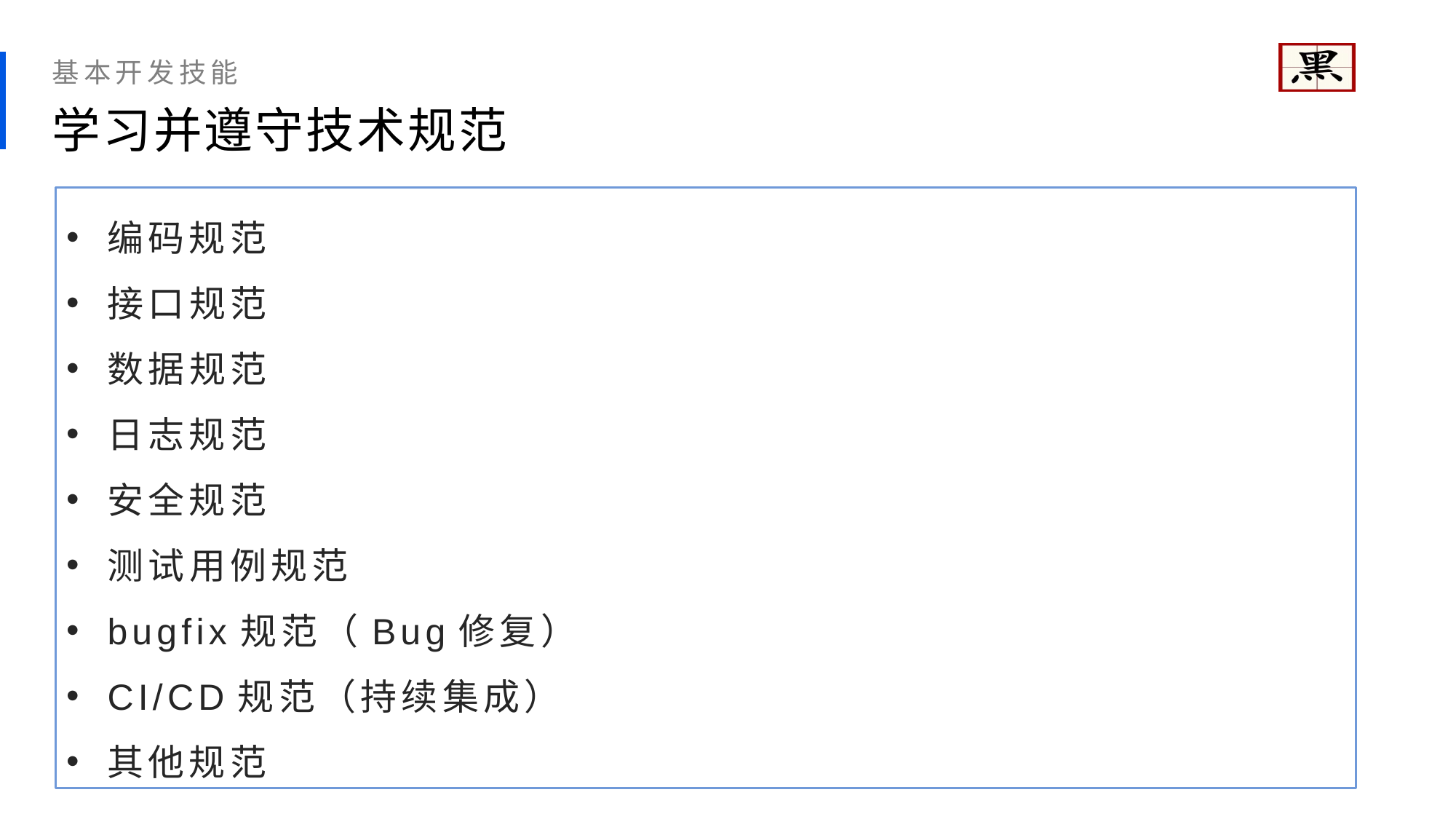

基本开发技能

学习并遵守技术规范
编码规范
接口规范
数据规范
日志规范
安全规范
测试用例规范
bugfix规范（Bug修复）
CI/CD规范（持续集成）
其他规范